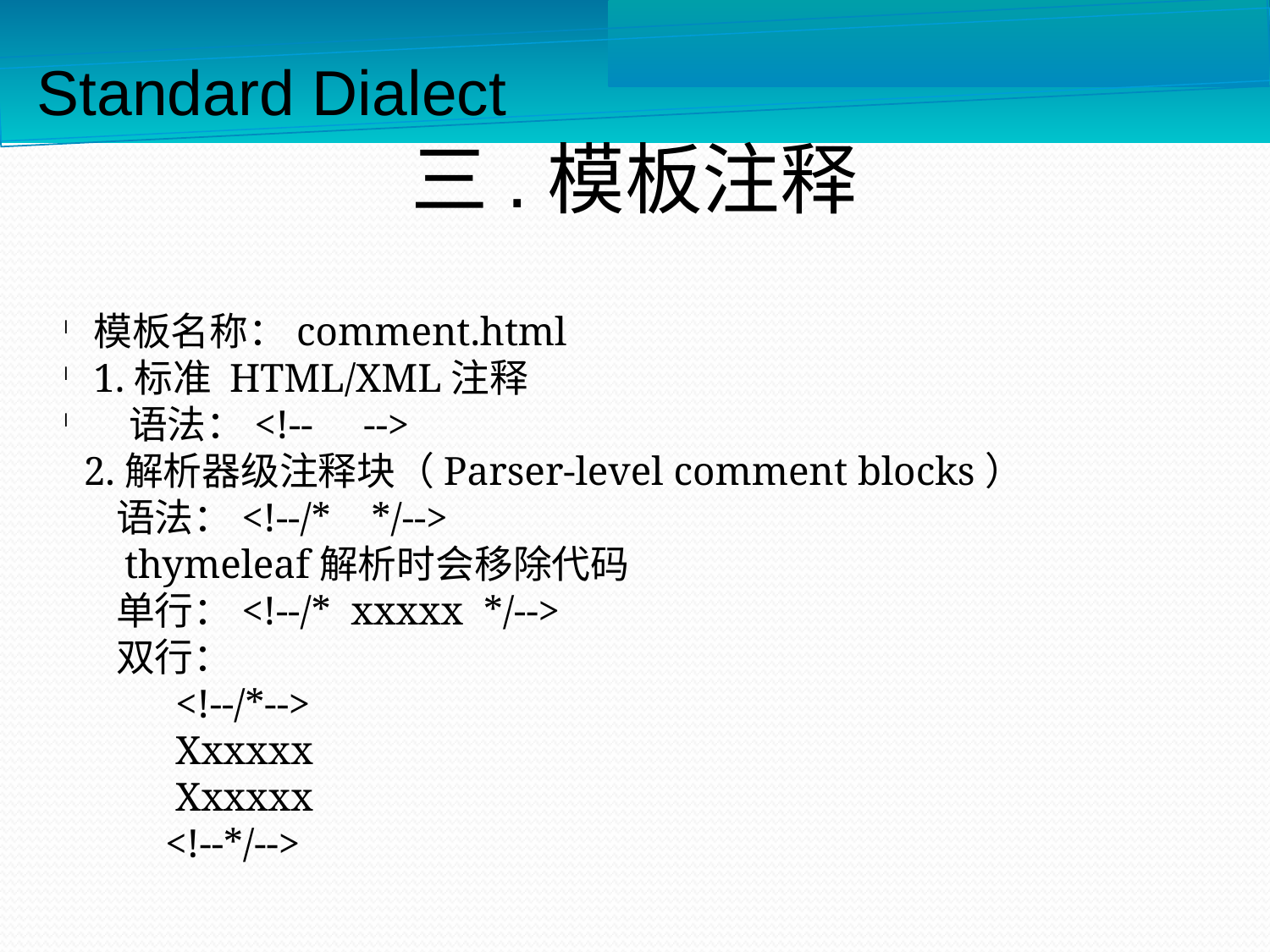

Standard Dialect
三.模板注释

模板名称：comment.html
1.标准 HTML/XML注释
   语法：<!--     -->
  2.解析器级注释块（Parser-level comment blocks）
     语法：<!--/*    */-->
      thymeleaf解析时会移除代码
     单行：<!--/*  xxxxx  */-->
     双行：
           <!--/*-->
           Xxxxxx
           Xxxxxx
          <!--*/-->